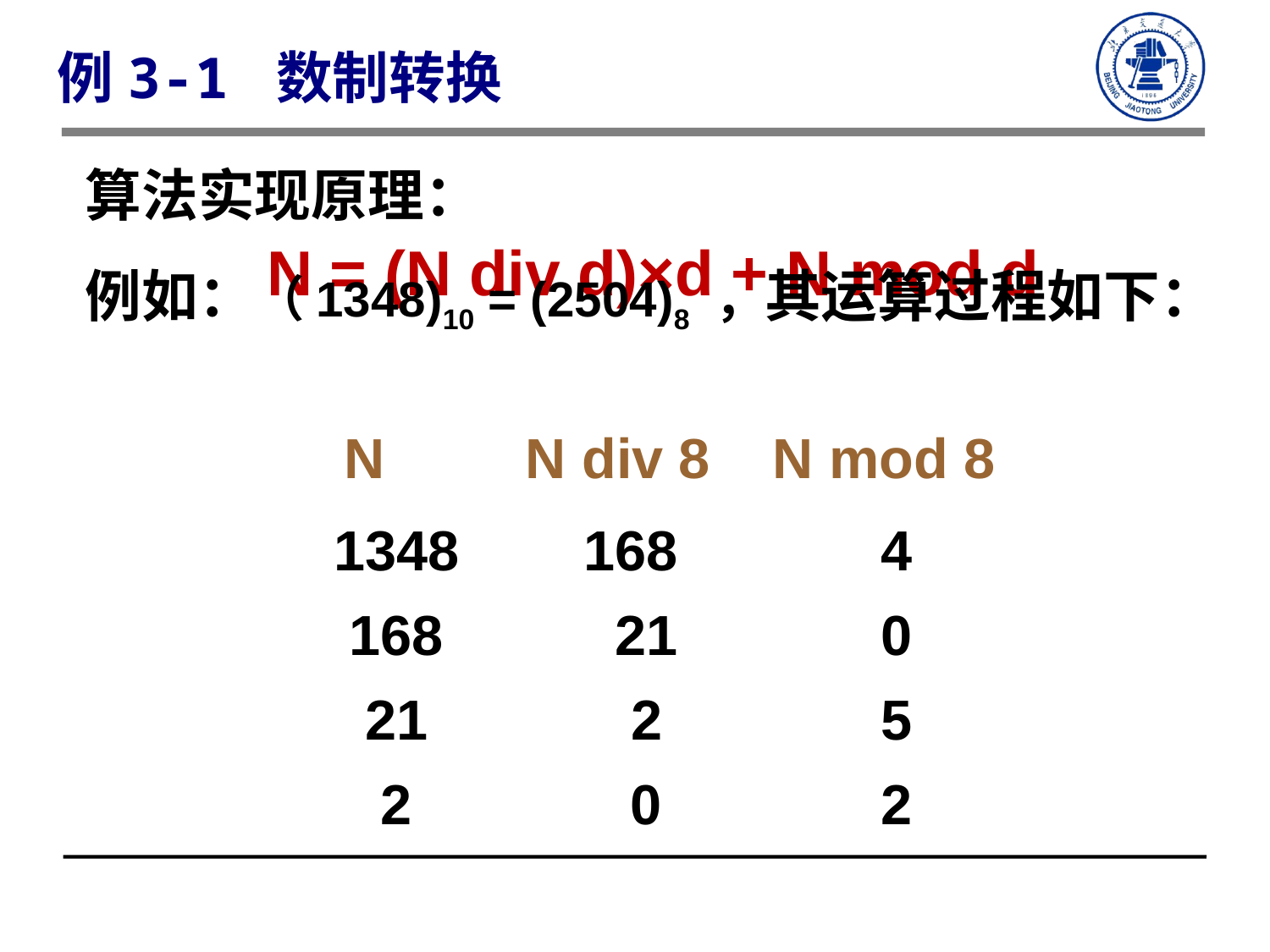

例3-1 数制转换
算法实现原理：
             N = (N div d)×d + N mod d
例如：（1348)10 = (2504)8 ，其运算过程如下：
                   N         N div 8    N mod 8
1348        168             4
 168           21             0
  21             2              5
   2              0              2